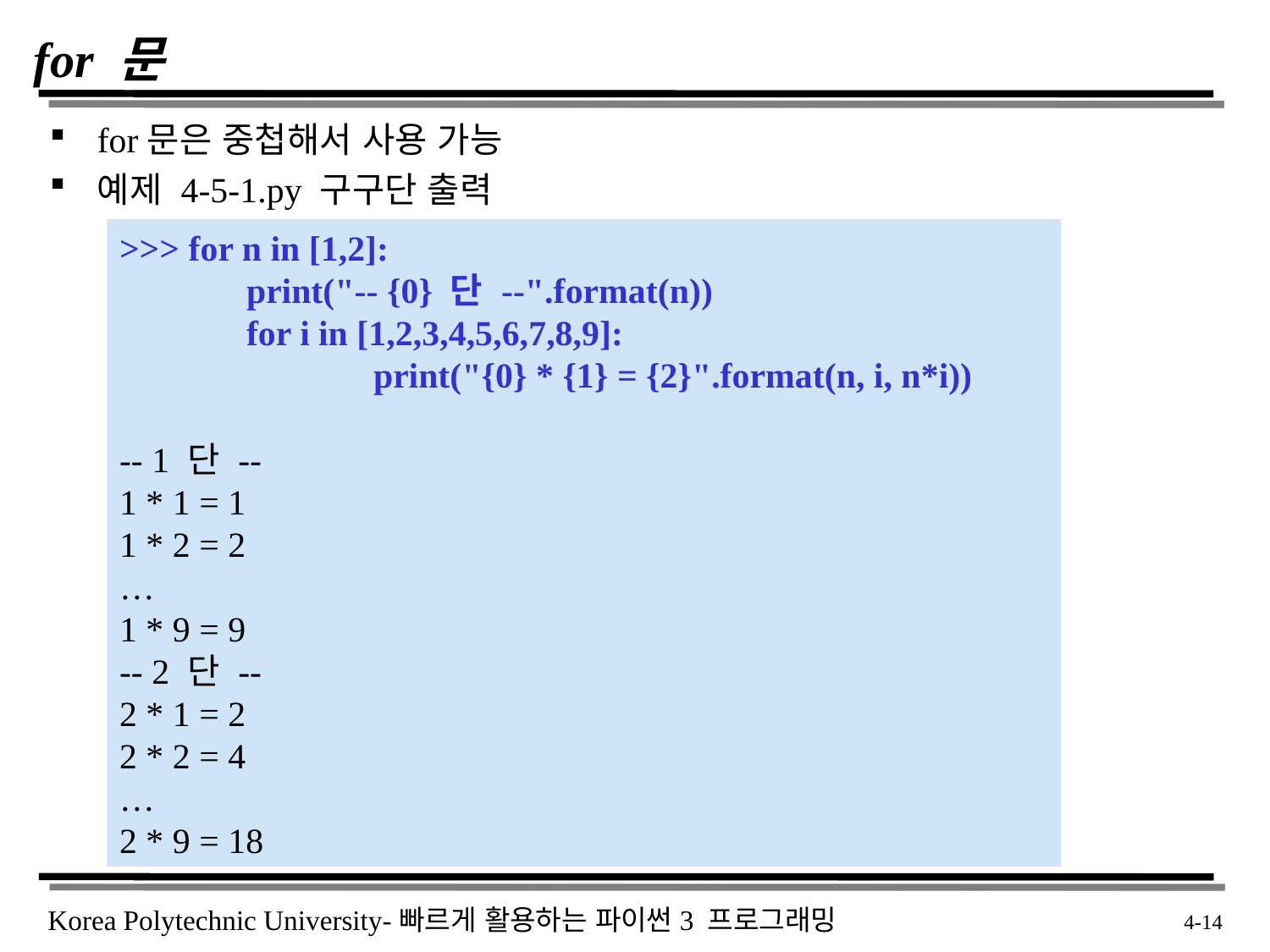

# for 문
for문은 중첩해서 사용 가능
예제 4-5-1.py 구구단 출력

>>> for n in [1,2]:
	print("-- {0} 단 --".format(n))
	for i in [1,2,3,4,5,6,7,8,9]:
		print("{0} * {1} = {2}".format(n, i, n*i))

-- 1 단 --
1 * 1 = 1
1 * 2 = 2
…
1 * 9 = 9
-- 2 단 --
2 * 1 = 2
2 * 2 = 4
…
2 * 9 = 18
 4-14